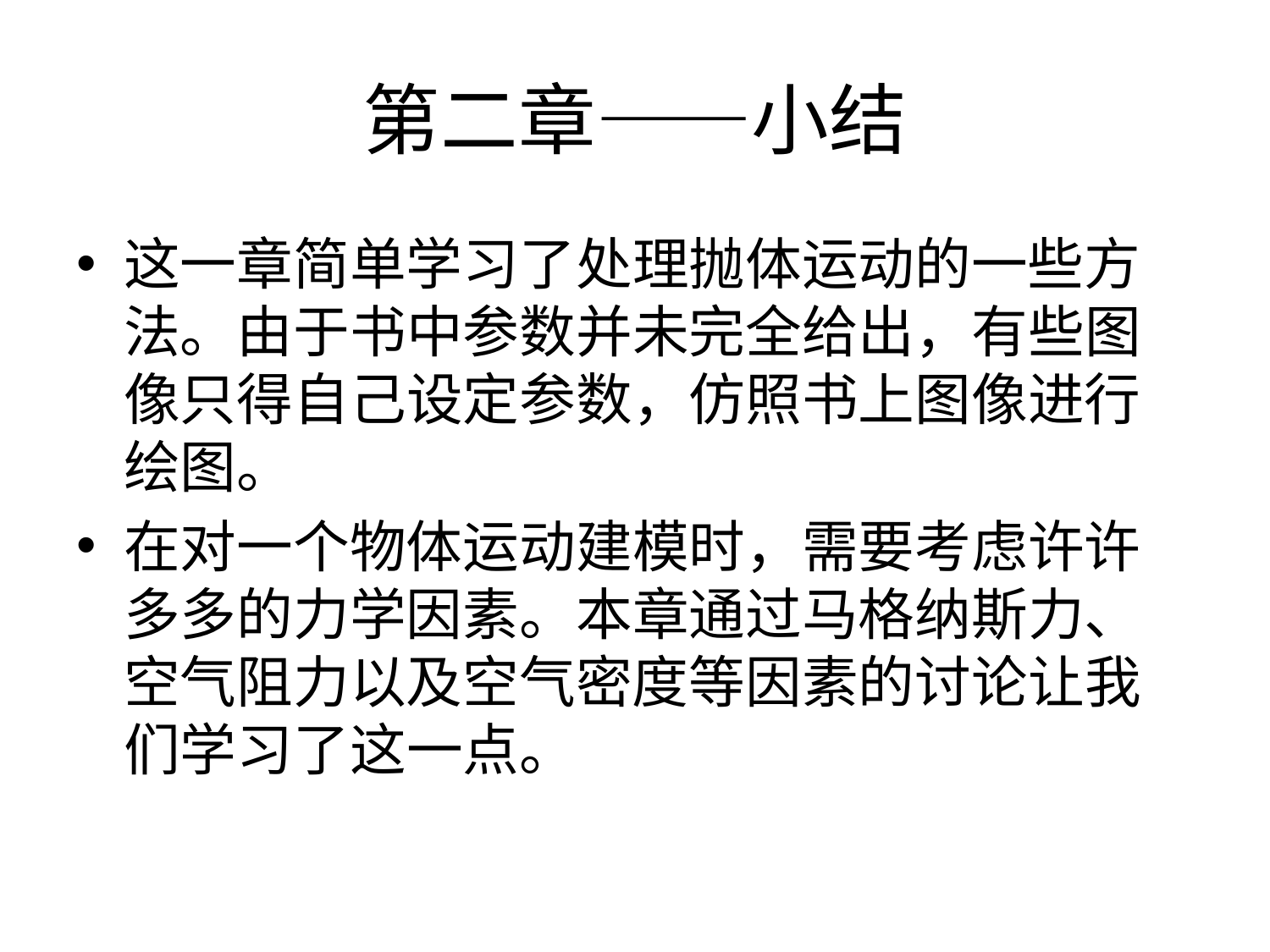

# 第二章——小结
这一章简单学习了处理抛体运动的一些方法。由于书中参数并未完全给出，有些图像只得自己设定参数，仿照书上图像进行绘图。
在对一个物体运动建模时，需要考虑许许多多的力学因素。本章通过马格纳斯力、空气阻力以及空气密度等因素的讨论让我们学习了这一点。